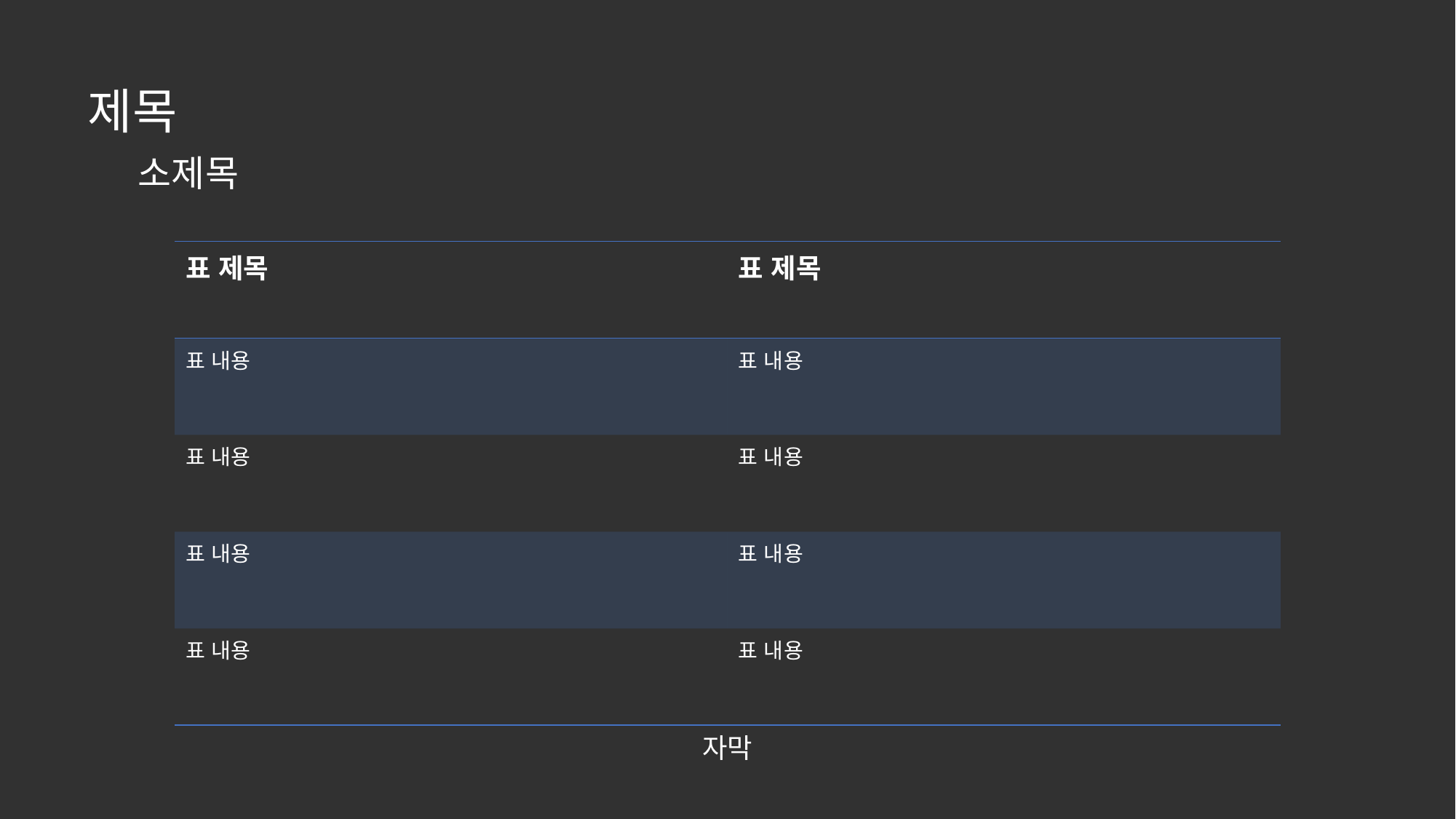

제목
소제목
| 표 제목 | 표 제목 |
| --- | --- |
| 표 내용 | 표 내용 |
| 표 내용 | 표 내용 |
| 표 내용 | 표 내용 |
| 표 내용 | 표 내용 |
자막